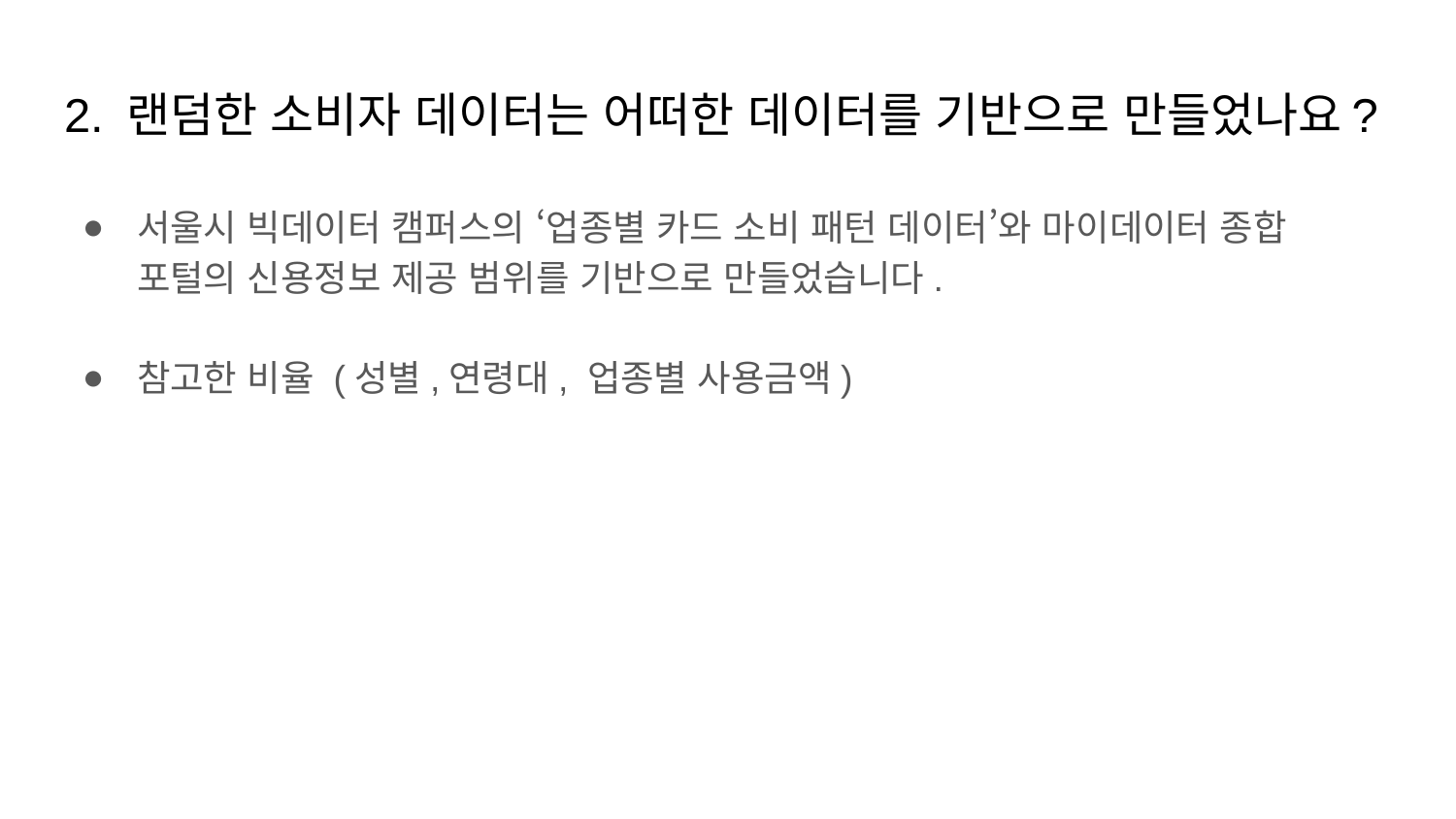

# 2. 랜덤한 소비자 데이터는 어떠한 데이터를 기반으로 만들었나요?
서울시 빅데이터 캠퍼스의 ‘업종별 카드 소비 패턴 데이터’와 마이데이터 종합 포털의 신용정보 제공 범위를 기반으로 만들었습니다.

참고한 비율 (성별,연령대, 업종별 사용금액)